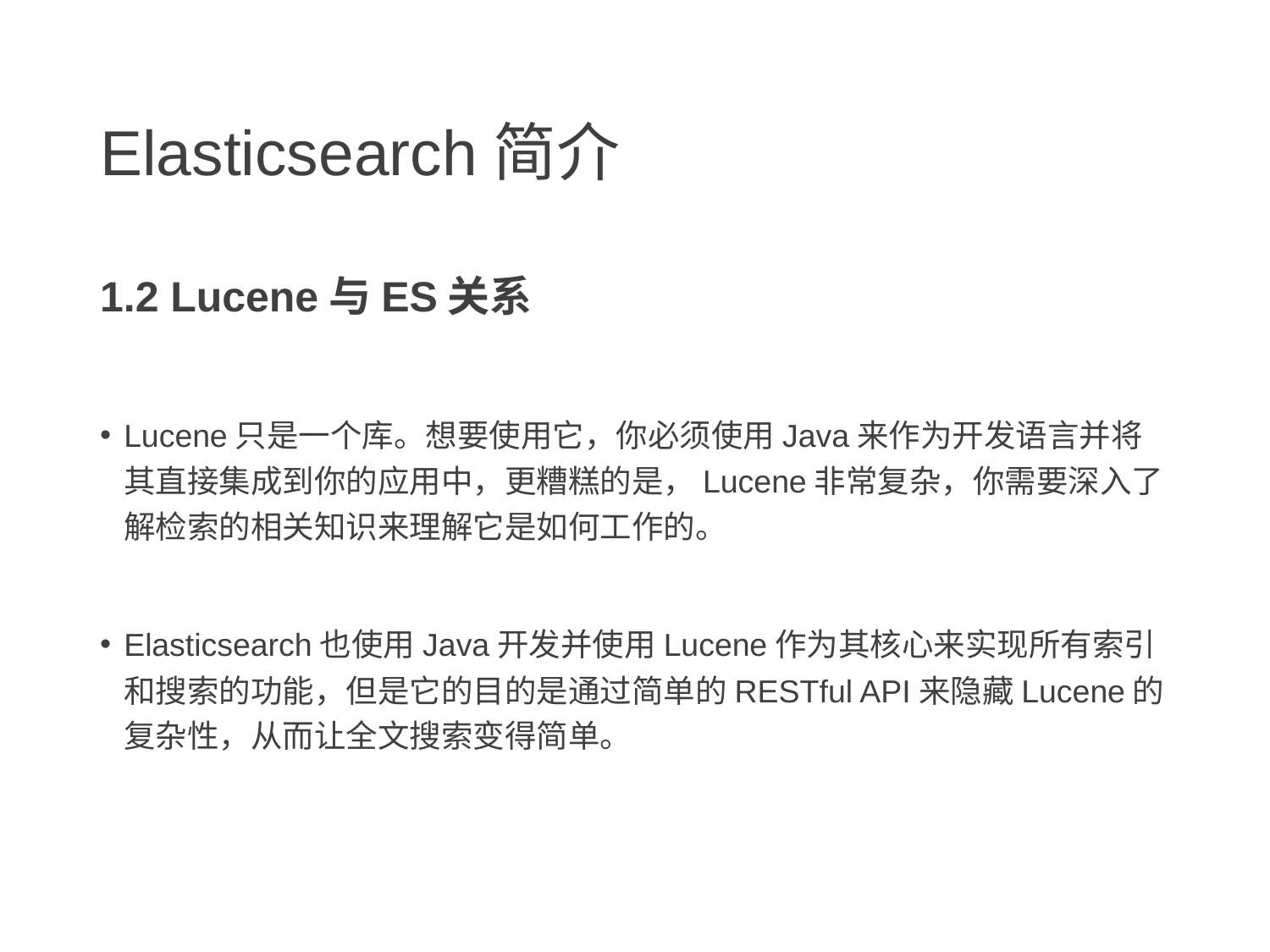

# Elasticsearch简介
1.2 Lucene与ES关系

Lucene只是一个库。想要使用它，你必须使用Java来作为开发语言并将其直接集成到你的应用中，更糟糕的是，Lucene非常复杂，你需要深入了解检索的相关知识来理解它是如何工作的。

Elasticsearch也使用Java开发并使用Lucene作为其核心来实现所有索引和搜索的功能，但是它的目的是通过简单的RESTful API来隐藏Lucene的复杂性，从而让全文搜索变得简单。